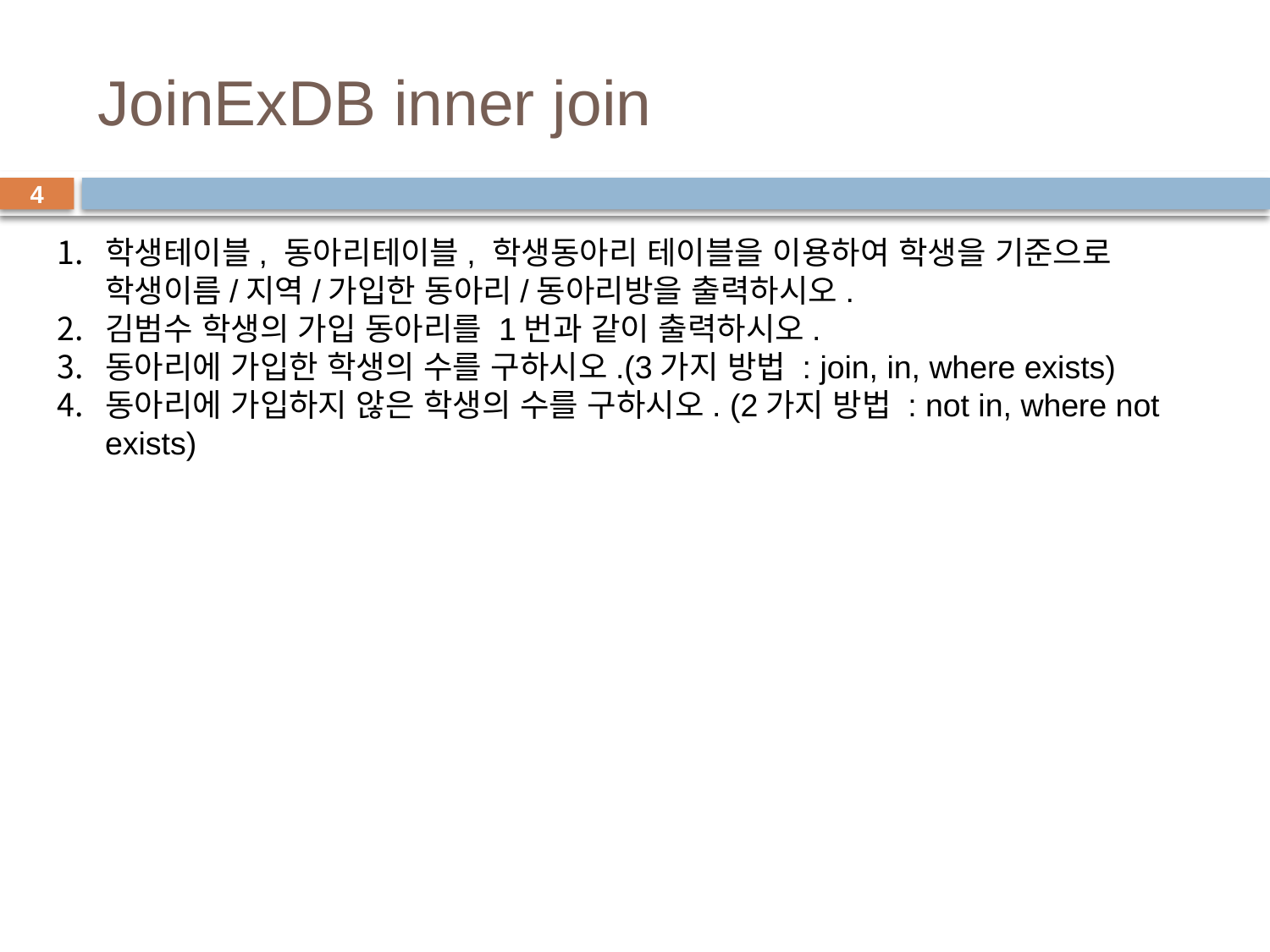

# JoinExDB inner join
4
학생테이블, 동아리테이블, 학생동아리 테이블을 이용하여 학생을 기준으로 학생이름/지역/가입한 동아리/동아리방을 출력하시오.
김범수 학생의 가입 동아리를 1번과 같이 출력하시오.
동아리에 가입한 학생의 수를 구하시오.(3가지 방법 : join, in, where exists)
동아리에 가입하지 않은 학생의 수를 구하시오. (2가지 방법 : not in, where not exists)